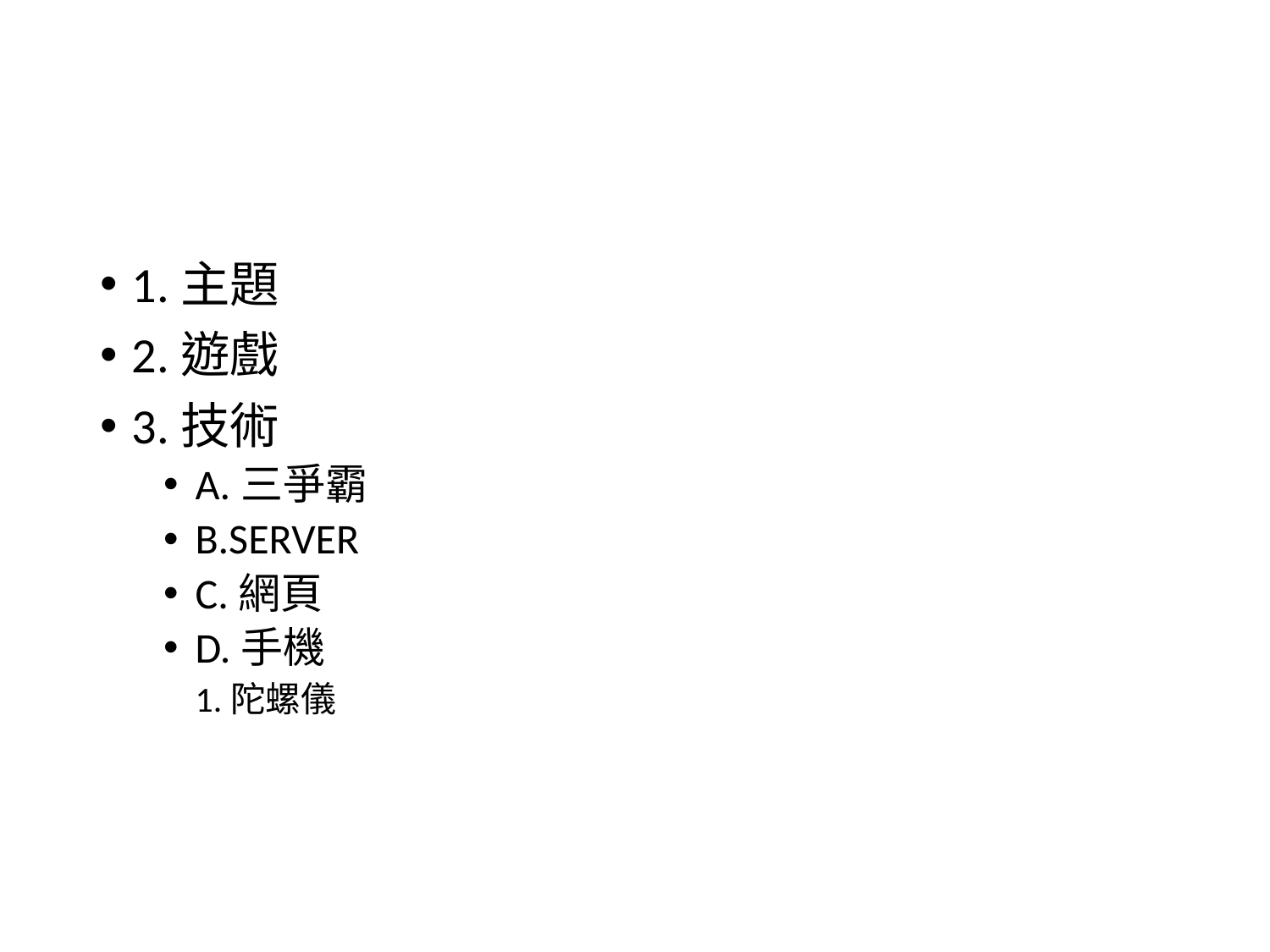

#
1.主題
2.遊戲
3.技術
A.三爭霸
B.SERVER
C.網頁
D.手機
1.陀螺儀